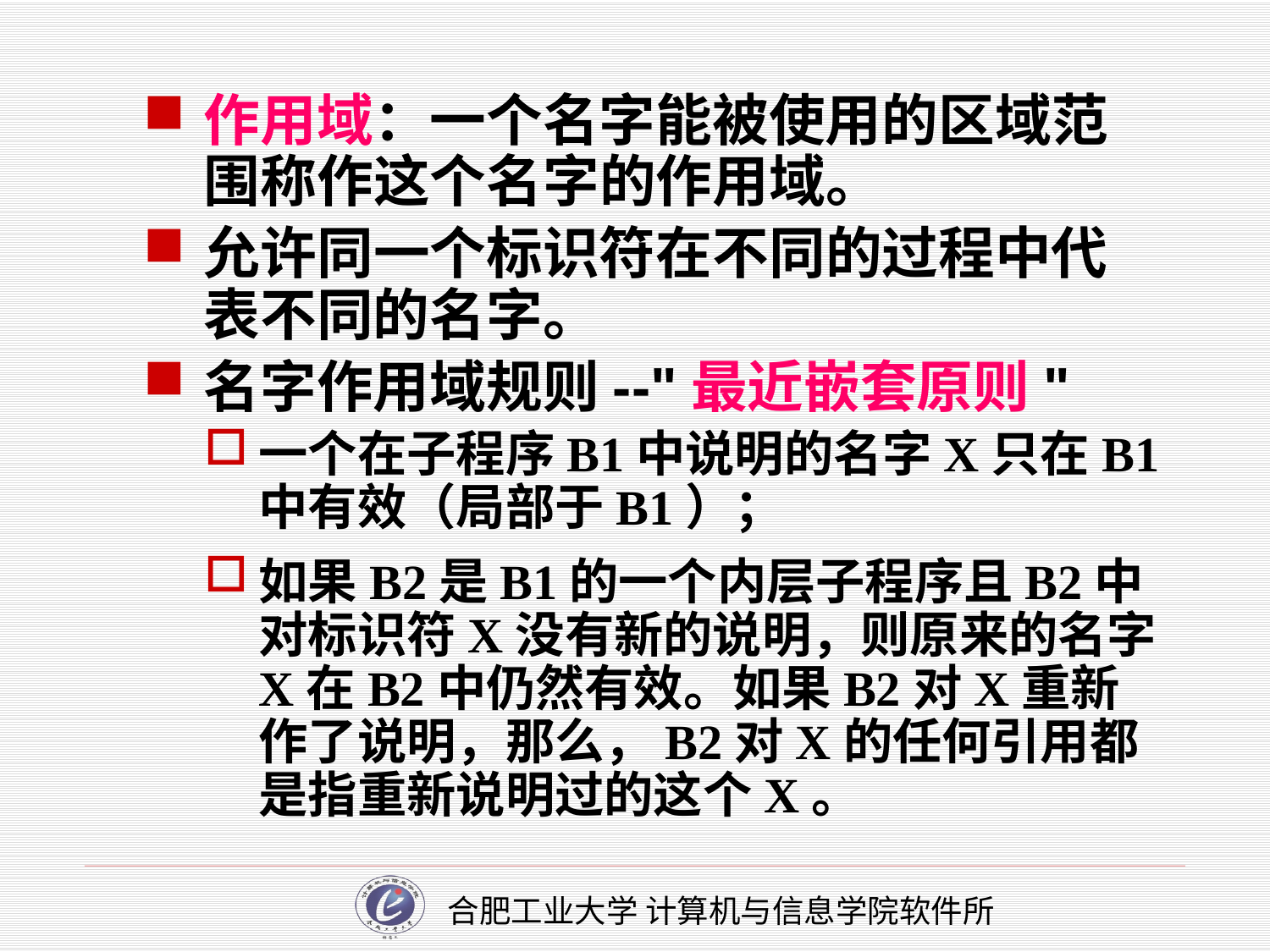

作用域：一个名字能被使用的区域范围称作这个名字的作用域。
允许同一个标识符在不同的过程中代表不同的名字。
名字作用域规则--"最近嵌套原则"
一个在子程序B1中说明的名字X只在B1中有效（局部于B1）；
如果B2是B1的一个内层子程序且B2中对标识符X没有新的说明，则原来的名字X在B2中仍然有效。如果B2对X重新作了说明，那么，B2对X的任何引用都是指重新说明过的这个X。
17